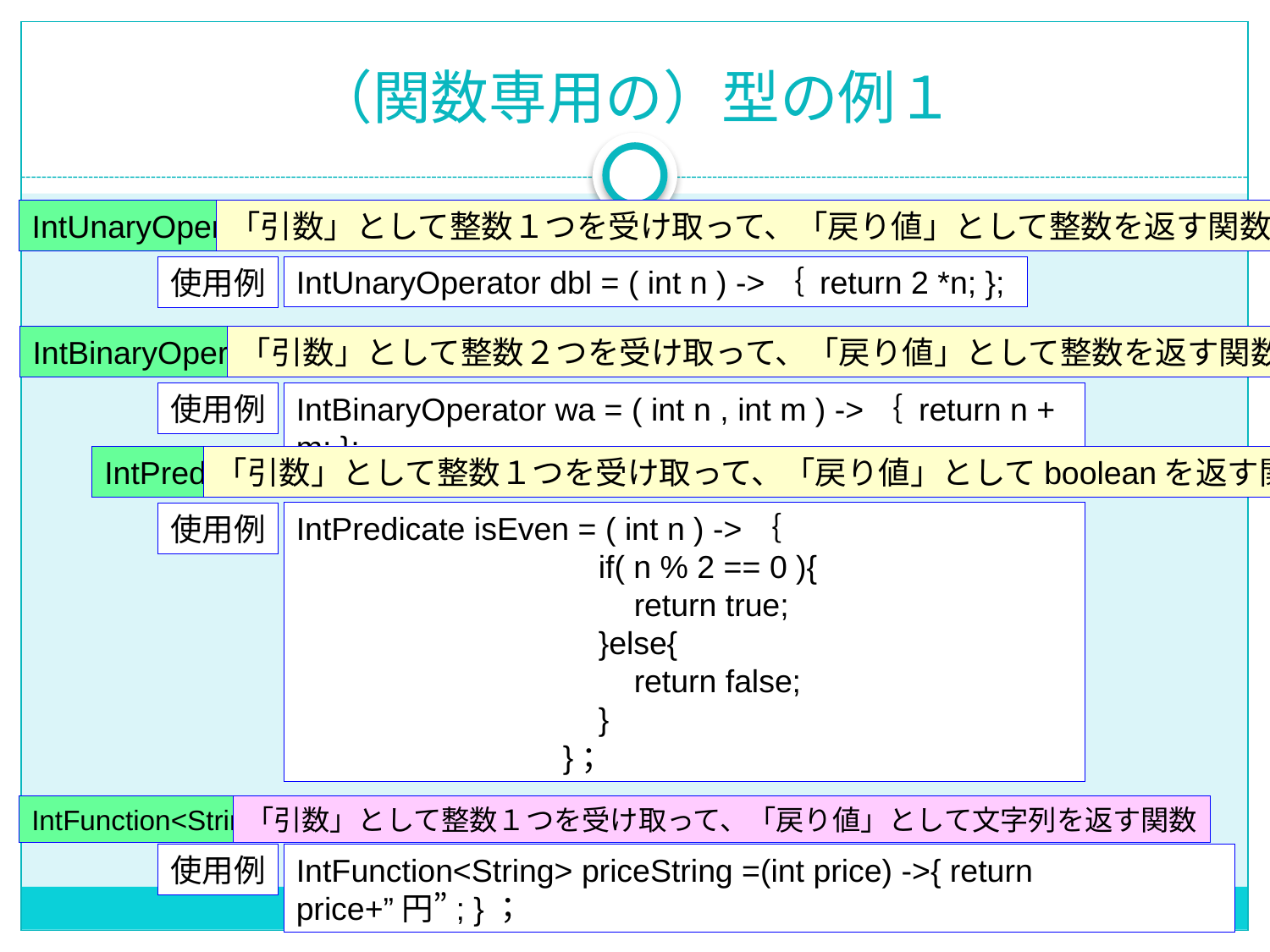

# （関数専用の）型の例１
IntUnaryOperator
「引数」として整数１つを受け取って、「戻り値」として整数を返す関数
IntUnaryOperator dbl = ( int n ) ->｛ return 2 *n; };
使用例
IntBinaryOperator
「引数」として整数２つを受け取って、「戻り値」として整数を返す関数
IntBinaryOperator wa = ( int n , int m ) ->｛ return n + m; };
使用例
IntPredicate
「引数」として整数１つを受け取って、「戻り値」としてbooleanを返す関数
IntPredicate isEven = ( int n ) ->｛
                                  if( n % 2 == 0 ){
                                      return true;
                                  }else{
                                      return false;
                                  }
                              }；
使用例
IntFunction<String>
「引数」として整数１つを受け取って、「戻り値」として文字列を返す関数
IntFunction<String> priceString =(int price) ->{ return price+”円”; }；
使用例